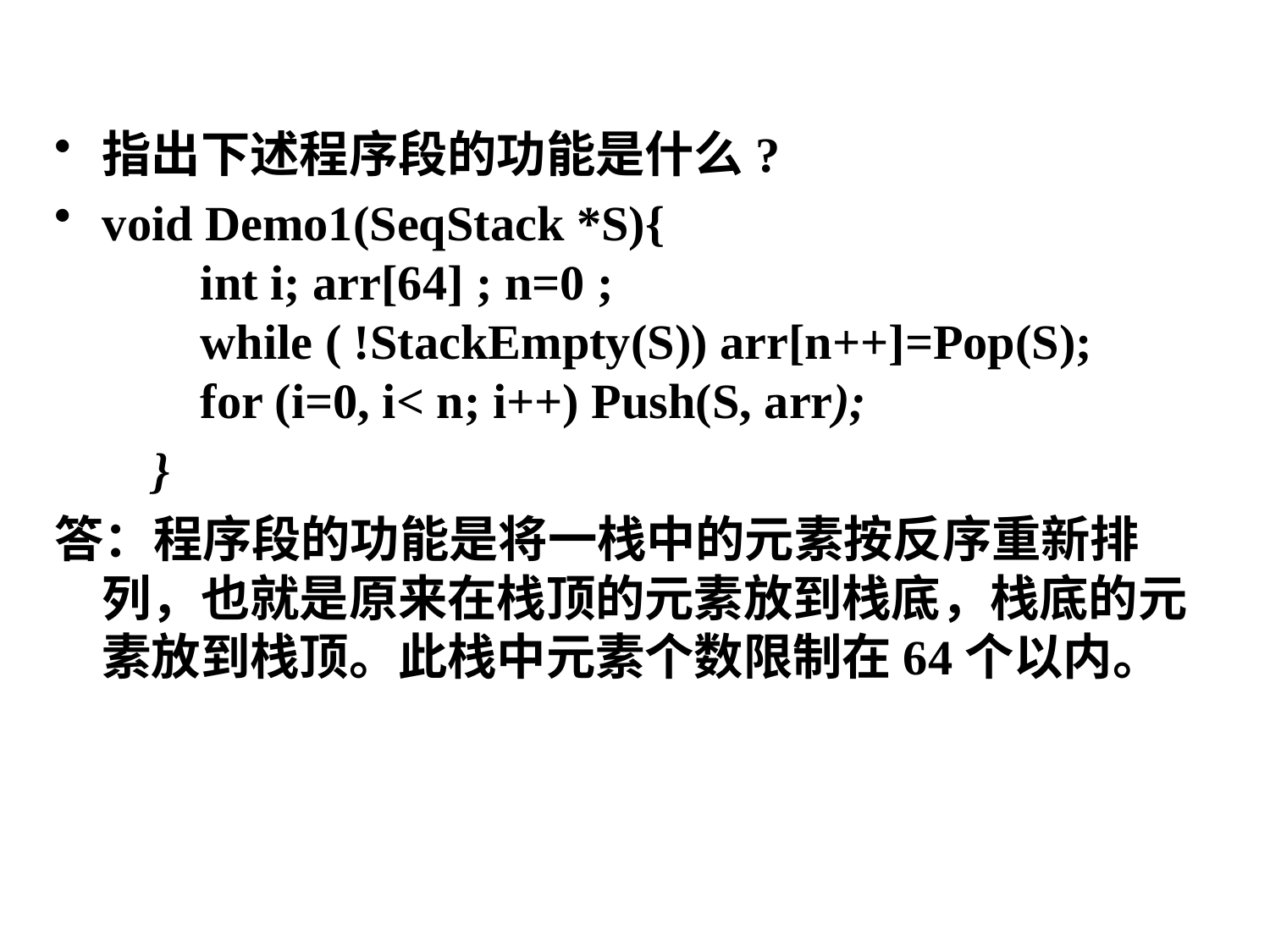

指出下述程序段的功能是什么?
void Demo1(SeqStack *S){
        int i; arr[64] ; n=0 ;
        while ( !StackEmpty(S)) arr[n++]=Pop(S);
        for (i=0, i< n; i++) Push(S, arr);
        }
答：程序段的功能是将一栈中的元素按反序重新排列，也就是原来在栈顶的元素放到栈底，栈底的元素放到栈顶。此栈中元素个数限制在64个以内。